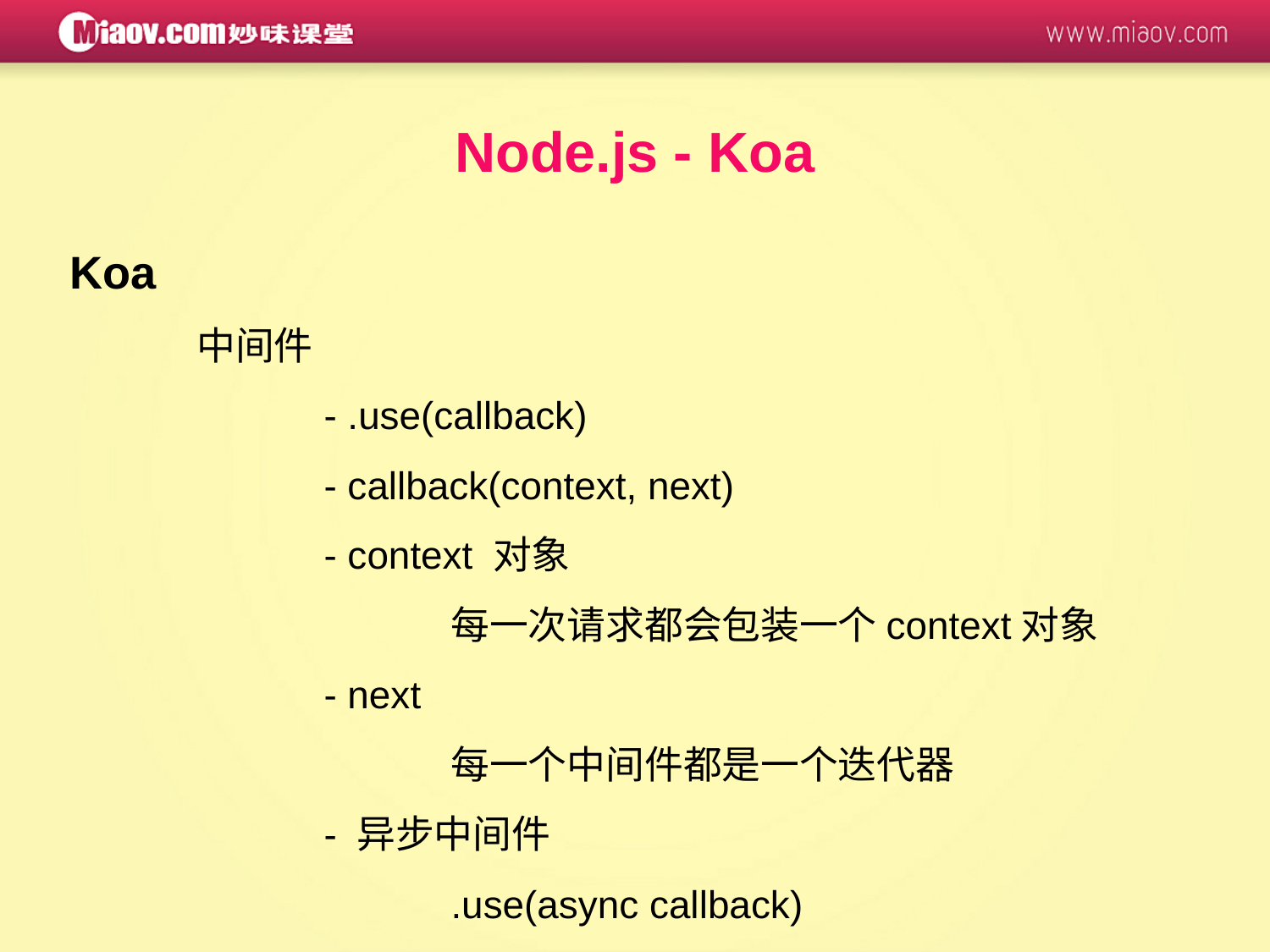

Node.js - Koa
Koa
	中间件
		- .use(callback)
		- callback(context, next)
		- context 对象
			每一次请求都会包装一个context对象
		- next
			每一个中间件都是一个迭代器
		- 异步中间件
			.use(async callback)